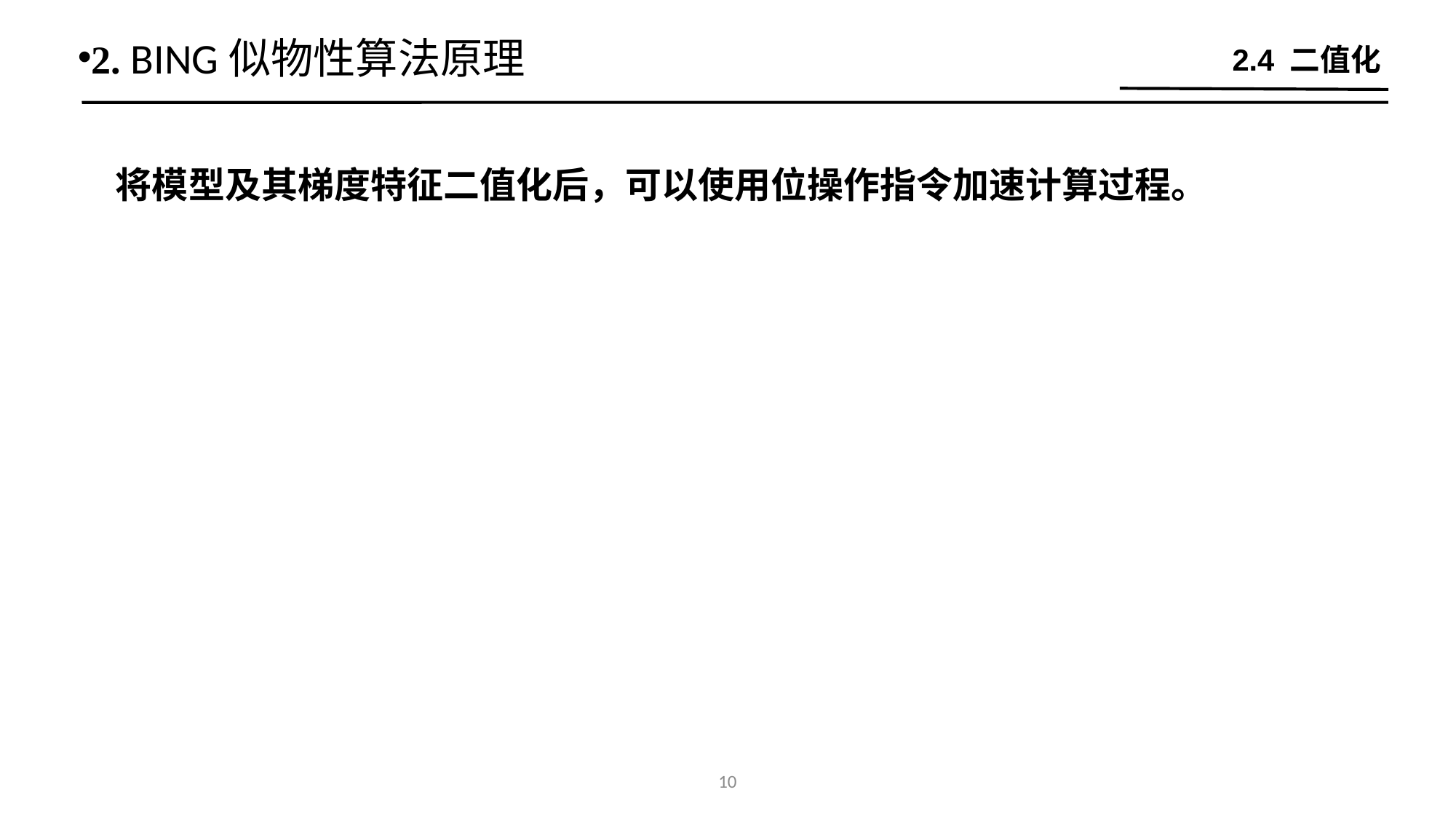

2. BING似物性算法原理
2.4 二值化

      将模型及其梯度特征二值化后，可以使用位操作指令加速计算过程。

10